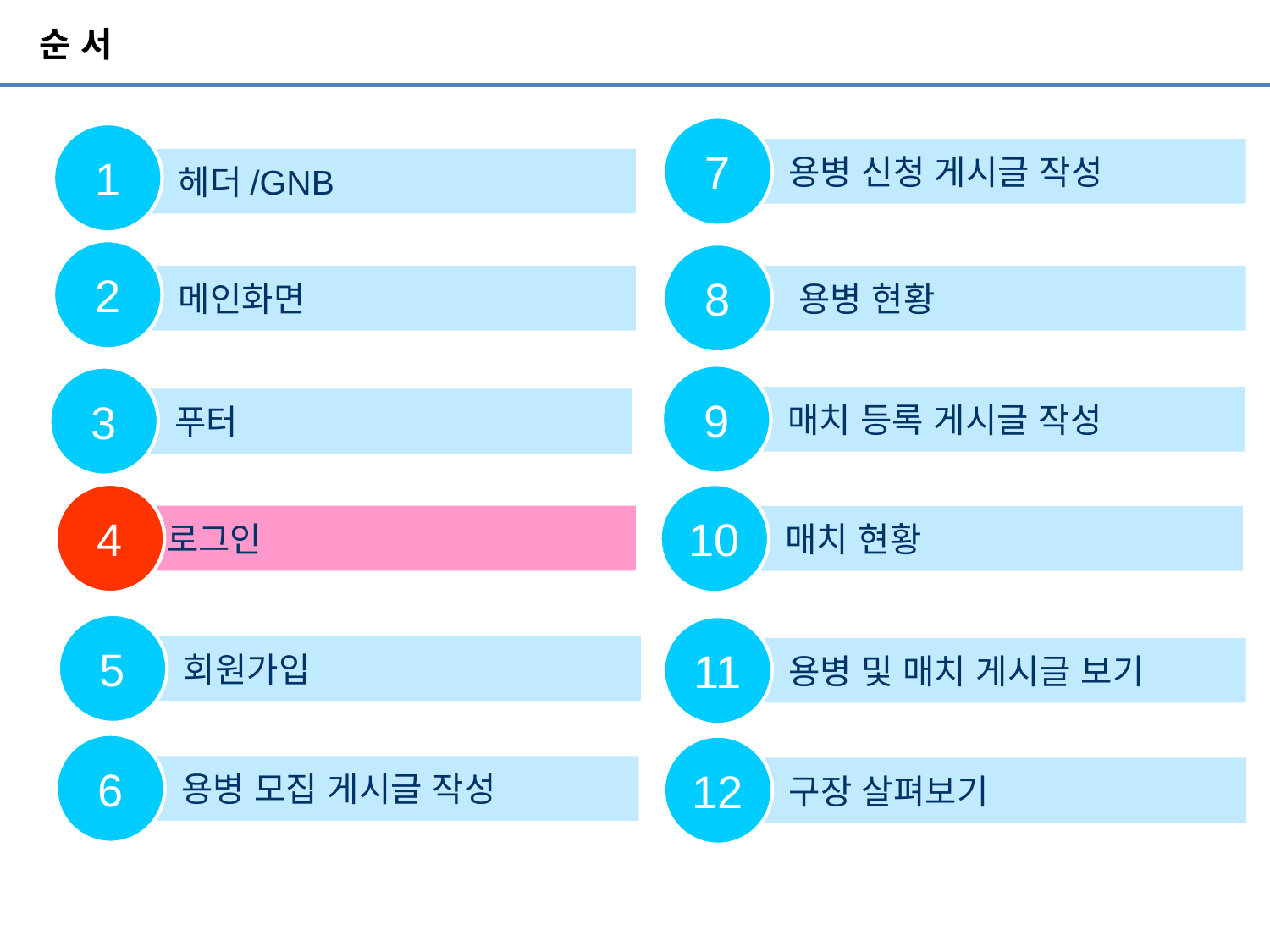

# 순 서

7
1
      용병 신청 게시글 작성
      헤더/GNB
2
8
      메인화면
 ㅇ   용병 현황
9
3
      매치 등록 게시글 작성
      푸터
4
10
      로그인
      매치 현황
5
11
      회원가입
      용병 및 매치 게시글 보기
6
12
      용병 모집 게시글 작성
      구장 살펴보기